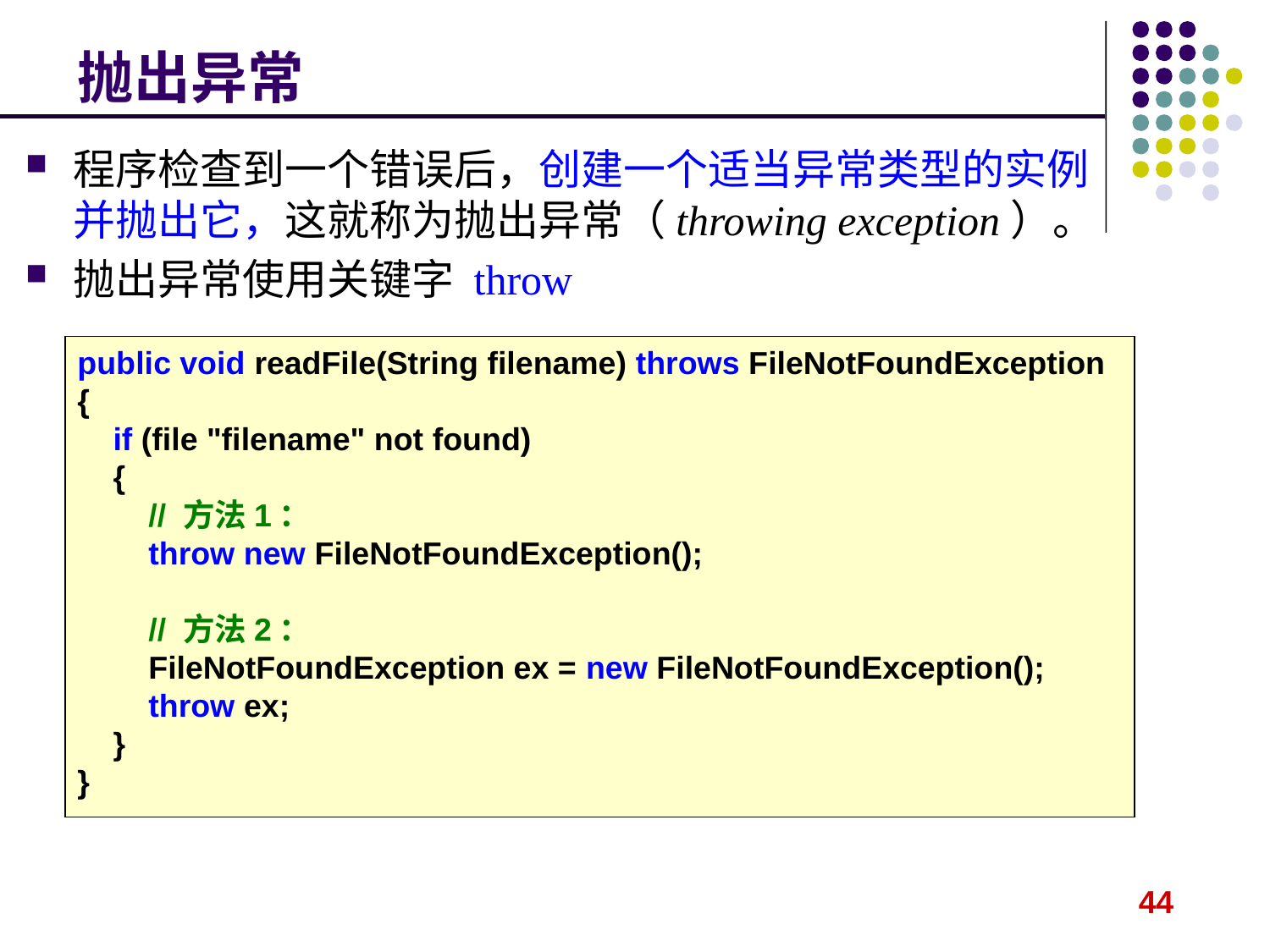

抛出异常
程序检查到一个错误后，创建一个适当异常类型的实例并抛出它，这就称为抛出异常（throwing exception）。
抛出异常使用关键字 throw
public void readFile(String filename) throws FileNotFoundException
{
    if (file "filename" not found)
    {
        // 方法1：
        throw new FileNotFoundException();

        // 方法2：
        FileNotFoundException ex = new FileNotFoundException();
        throw ex;
    }
}